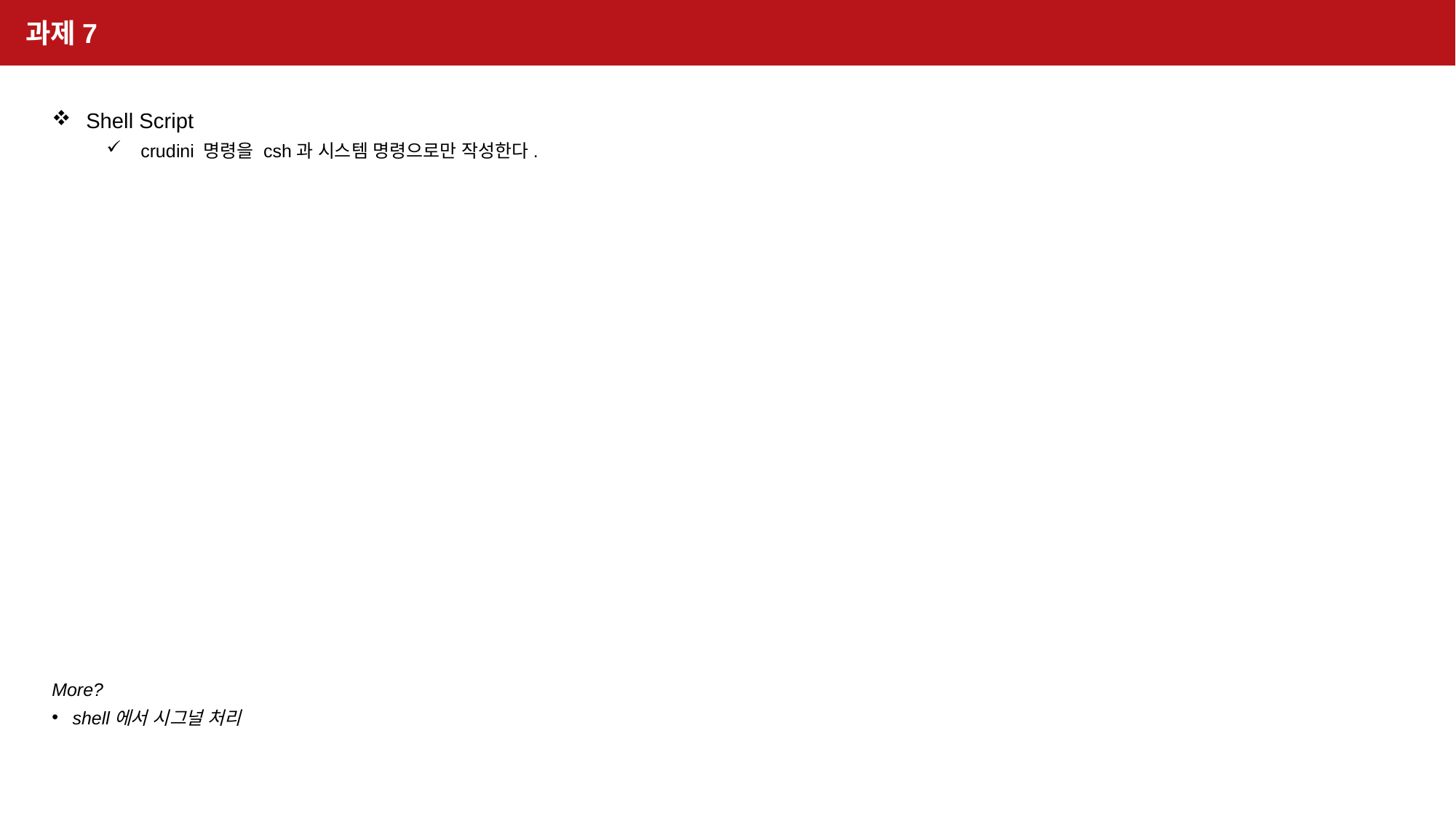

과제7
Shell Script
crudini 명령을 csh과 시스템 명령으로만 작성한다.

More?
shell에서 시그널 처리